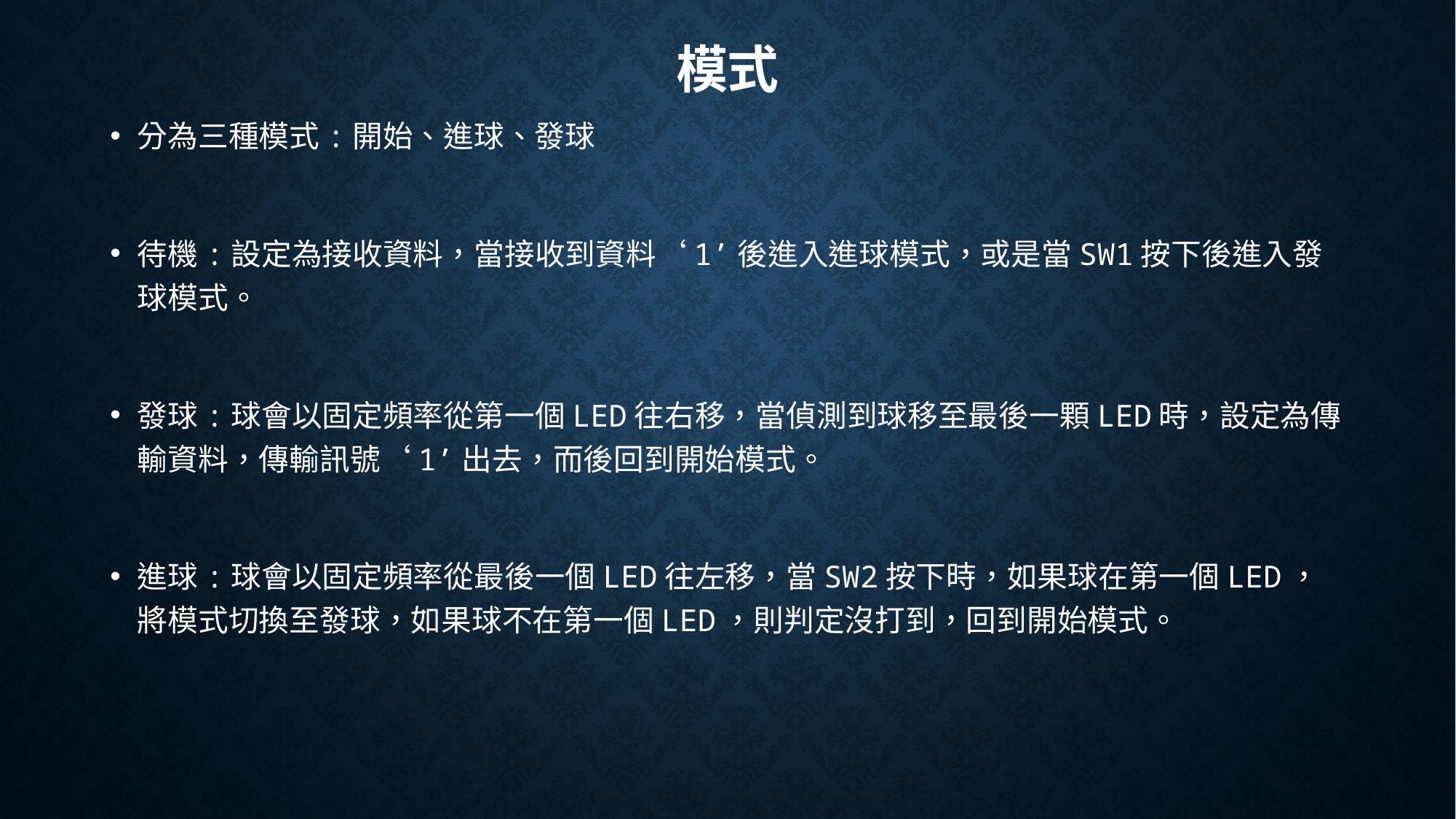

# 模式
分為三種模式:開始、進球、發球

待機:設定為接收資料，當接收到資料‘1’後進入進球模式，或是當SW1按下後進入發球模式。

發球:球會以固定頻率從第一個LED往右移，當偵測到球移至最後一顆LED時，設定為傳輸資料，傳輸訊號‘1’出去，而後回到開始模式。

進球:球會以固定頻率從最後一個LED往左移，當SW2按下時，如果球在第一個LED，將模式切換至發球，如果球不在第一個LED，則判定沒打到，回到開始模式。